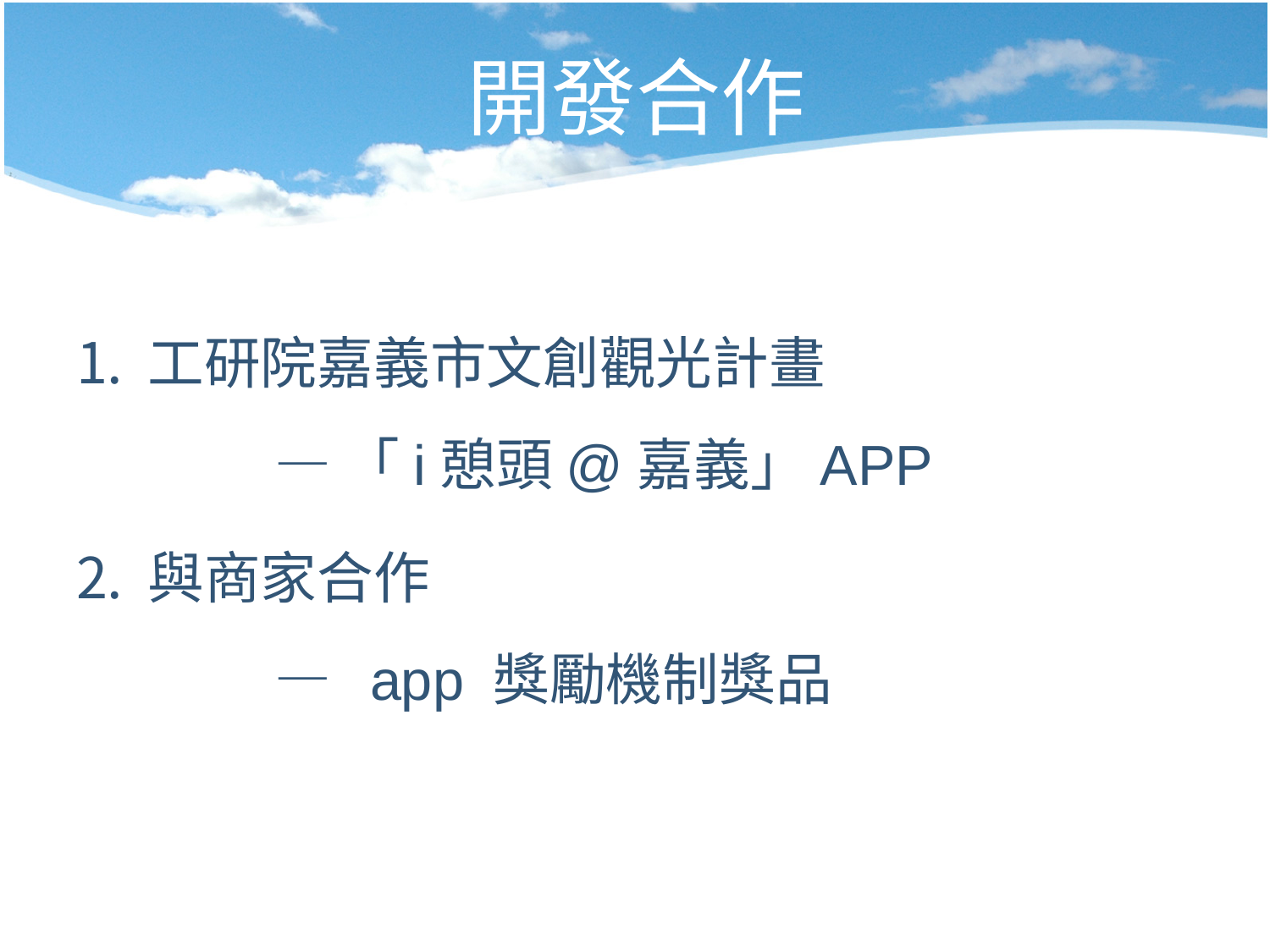

# 開發合作
工研院嘉義市文創觀光計畫
	— 「i憩頭@嘉義」APP
與商家合作
	—  app 獎勵機制獎品